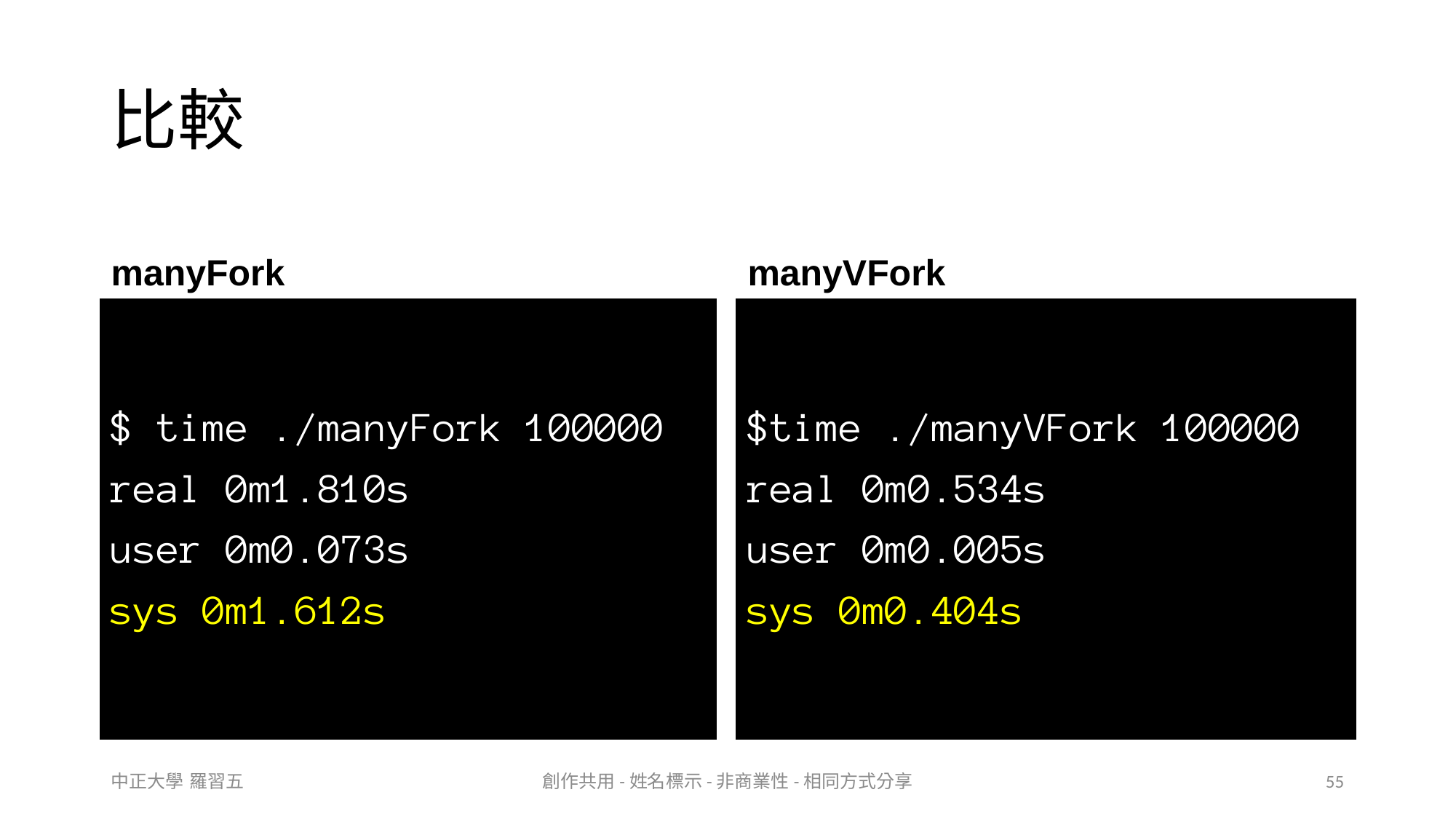

# 比較
manyFork
manyVFork
$ time ./manyFork 100000
real 0m1.810s
user 0m0.073s
sys 0m1.612s
$time ./manyVFork 100000
real 0m0.534s
user 0m0.005s
sys 0m0.404s
中正大學 羅習五
創作共用-姓名標示-非商業性-相同方式分享
55